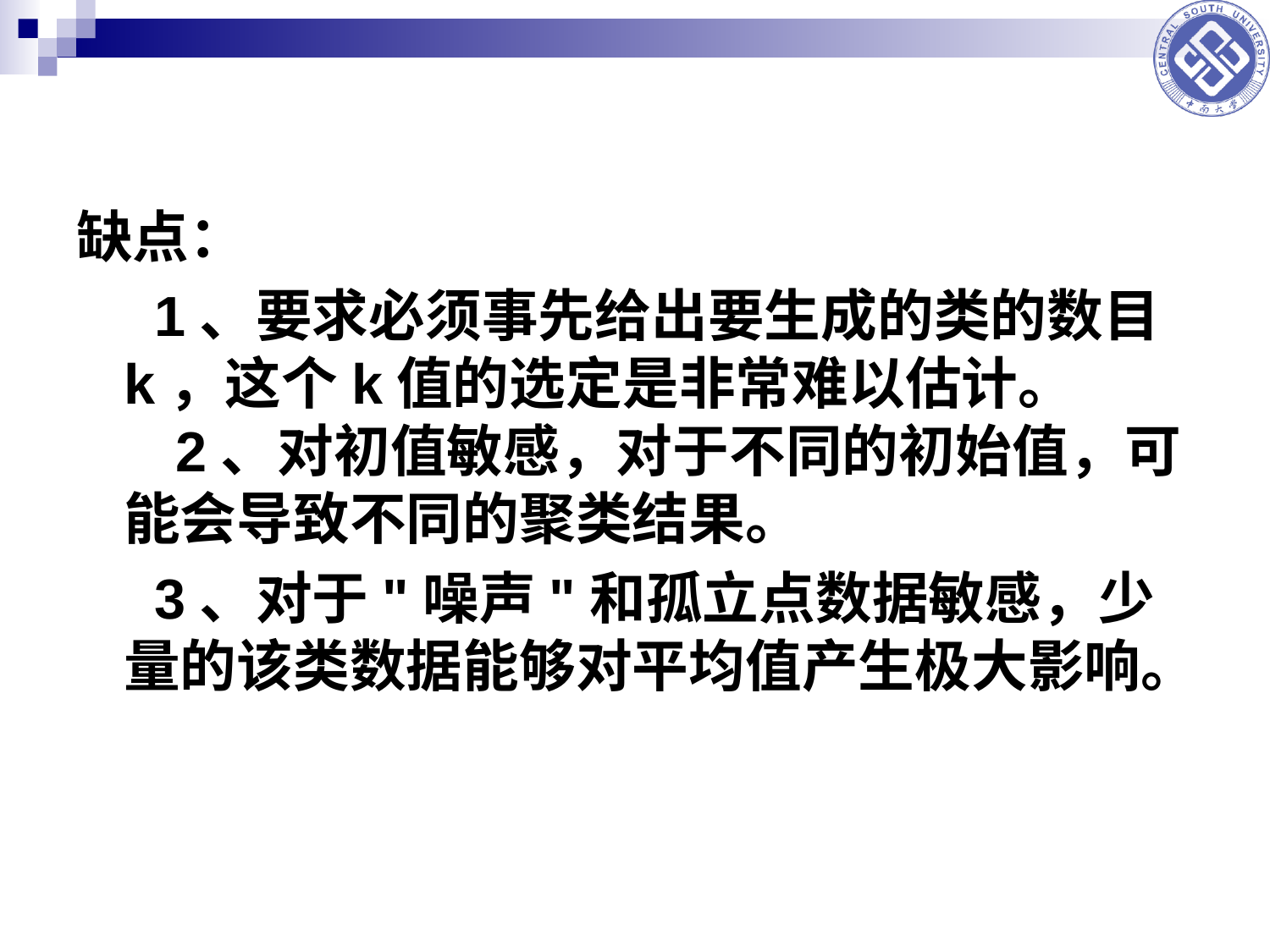

缺点：
     1、要求必须事先给出要生成的类的数目k，这个k值的选定是非常难以估计。 
   2、对初值敏感，对于不同的初始值，可能会导致不同的聚类结果。
     3、对于"噪声"和孤立点数据敏感，少量的该类数据能够对平均值产生极大影响。